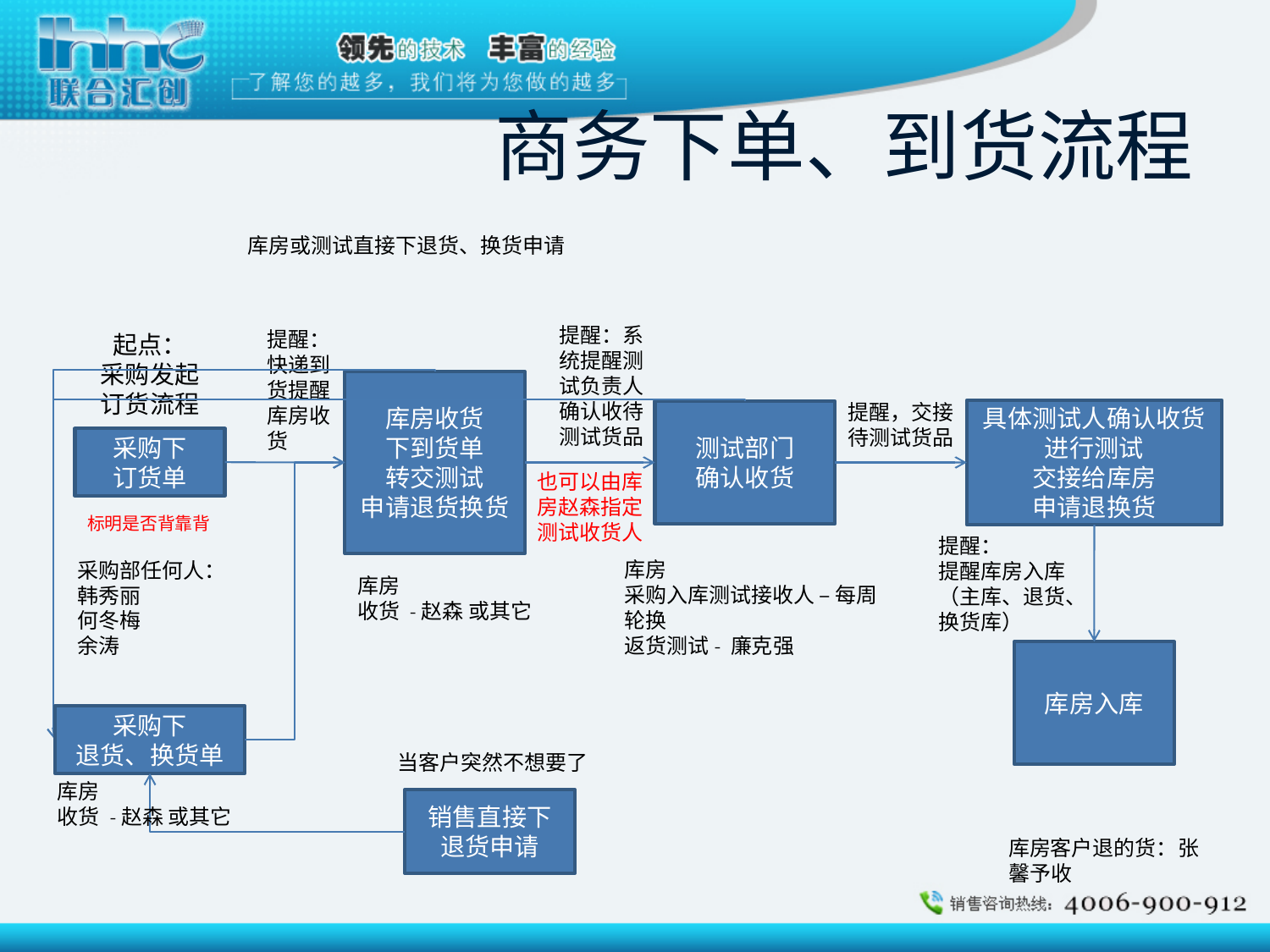

# 商务下单、到货流程
库房或测试直接下退货、换货申请
提醒：系统提醒测试负责人确认收待测试货品
提醒：快递到货提醒库房收货
起点：
采购发起
订货流程
库房收货
下到货单
转交测试
申请退货换货
提醒，交接待测试货品
具体测试人确认收货
进行测试
交接给库房
申请退换货
测试部门
确认收货
采购下
订货单
也可以由库房赵森指定测试收货人
标明是否背靠背
提醒：
提醒库房入库
（主库、退货、换货库）
库房
采购入库测试接收人 – 每周轮换
返货测试- 廉克强
采购部任何人：
韩秀丽
何冬梅
余涛
库房
收货 -赵森 或其它
库房入库
采购下
退货、换货单
当客户突然不想要了
库房
收货 -赵森 或其它
销售直接下退货申请
库房客户退的货：张馨予收